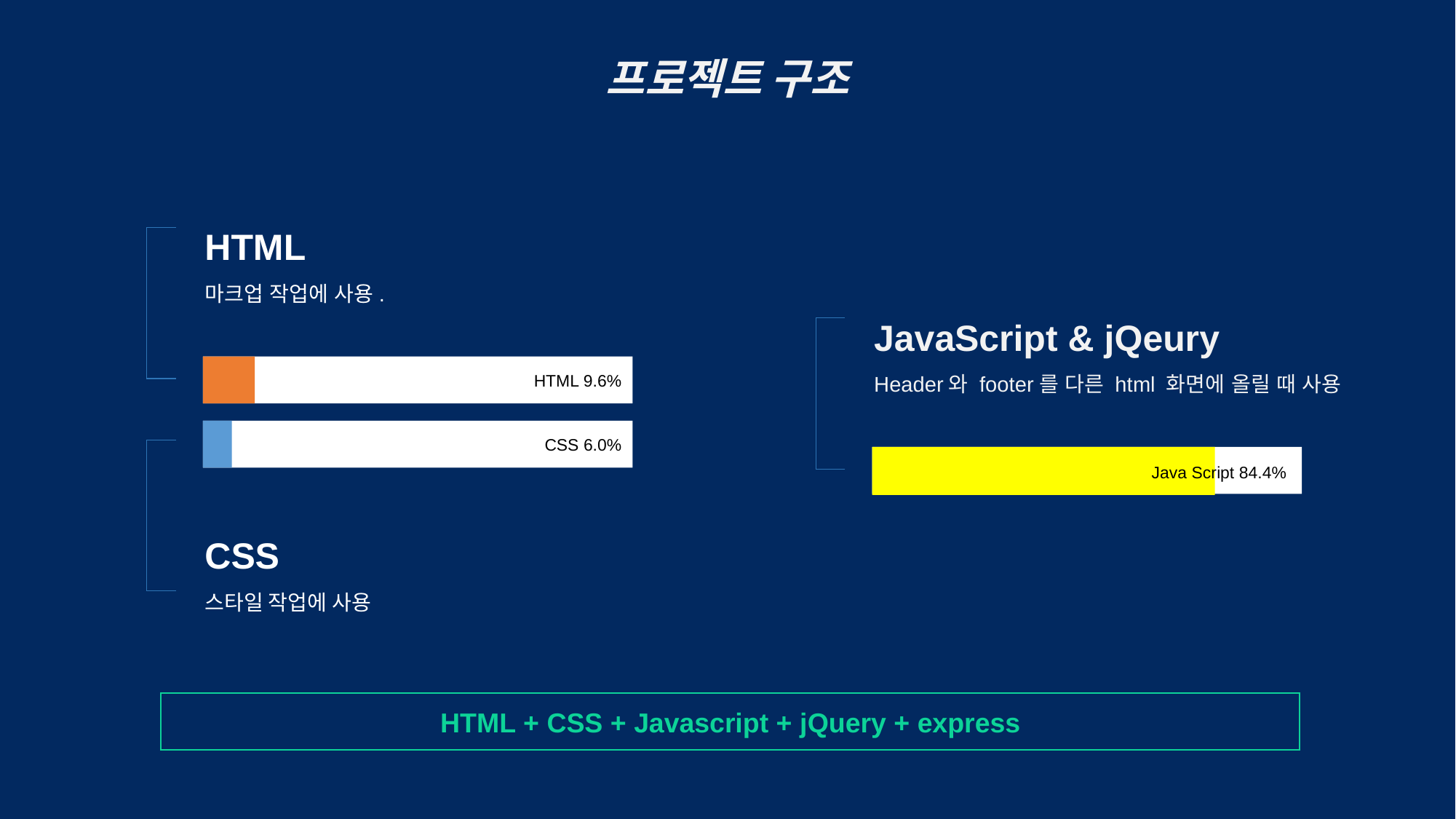

프로젝트 구조
HTML
마크업 작업에 사용.

JavaScript & jQeury
Header와 footer를 다른 html 화면에 올릴 때 사용

HTML 9.6%

CSS 6.0%

Java Script 84.4%

CSS
스타일 작업에 사용
HTML + CSS + Javascript + jQuery + express